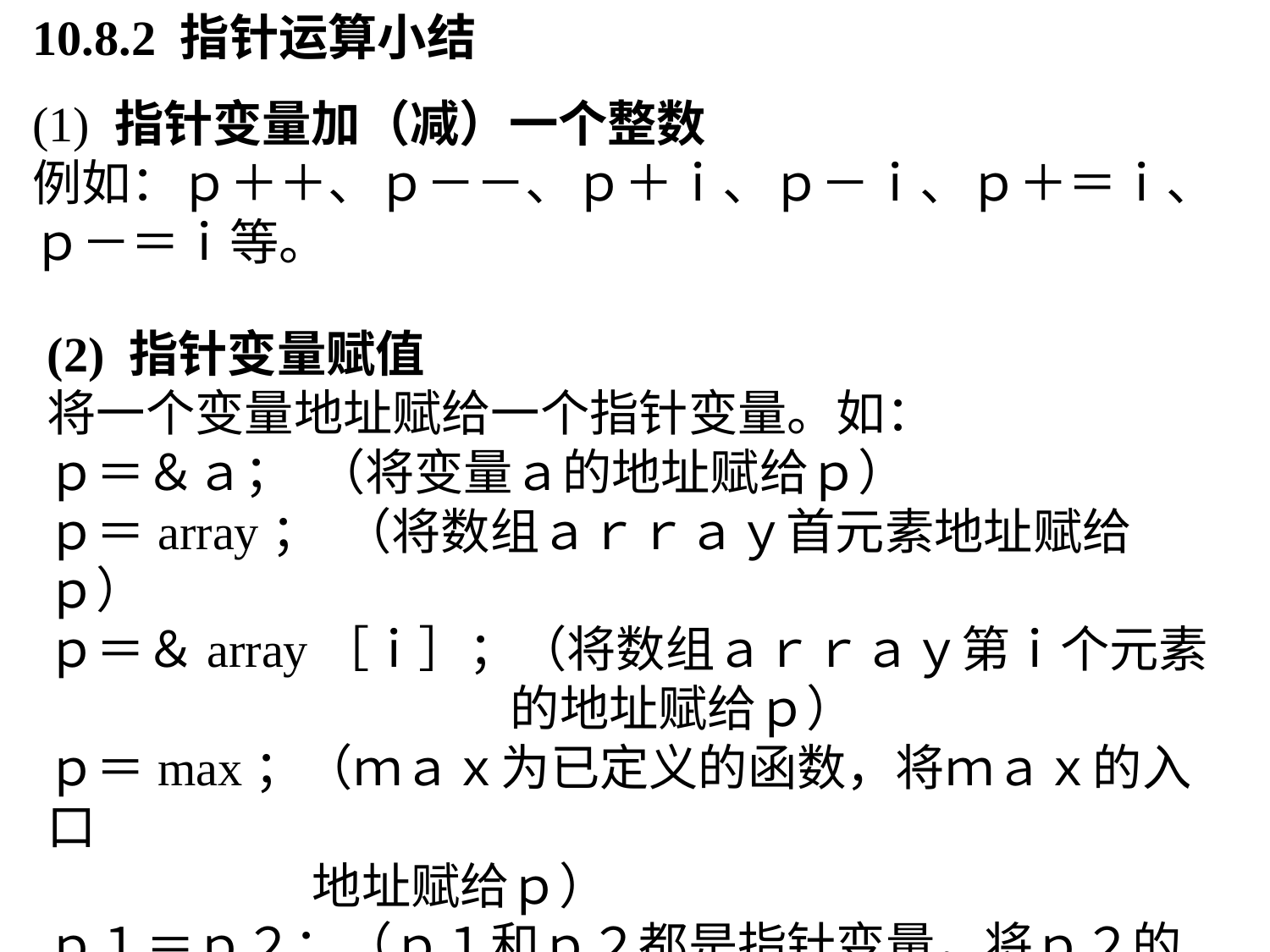

10.8.2 指针运算小结
(1) 指针变量加（减）一个整数
例如：ｐ＋＋、ｐ－－、ｐ＋ｉ、ｐ－ｉ、ｐ＋＝ｉ、ｐ－＝ｉ等。
(2) 指针变量赋值
将一个变量地址赋给一个指针变量。如：
ｐ＝＆ａ；  （将变量ａ的地址赋给ｐ）
ｐ＝array；  （将数组ａｒｒａｙ首元素地址赋给ｐ）
ｐ＝＆array［ｉ］；（将数组ａｒｒａｙ第ｉ个元素
                                         的地址赋给ｐ）
ｐ＝max；（ｍａｘ为已定义的函数，将ｍａｘ的入口
                       地址赋给ｐ）
ｐ１＝ｐ２；（ｐ１和ｐ２都是指针变量，将ｐ２的
                             值赋给ｐ１）